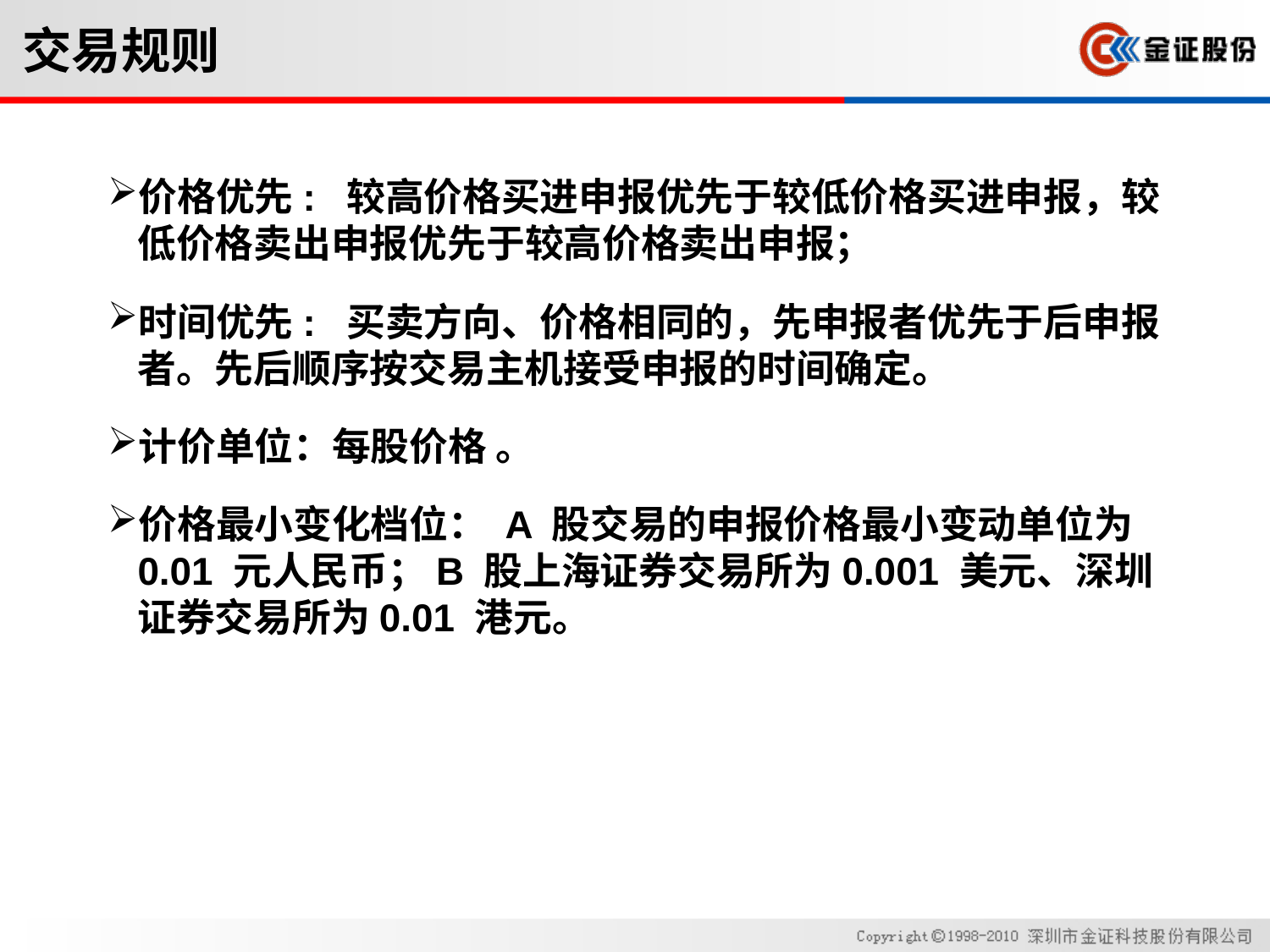

# 交易规则
价格优先:  较高价格买进申报优先于较低价格买进申报，较低价格卖出申报优先于较高价格卖出申报；
时间优先:  买卖方向、价格相同的，先申报者优先于后申报者。先后顺序按交易主机接受申报的时间确定。
计价单位：每股价格 。
价格最小变化档位： A 股交易的申报价格最小变动单位为0.01 元人民币；B 股上海证券交易所为0.001 美元、深圳证券交易所为0.01 港元。